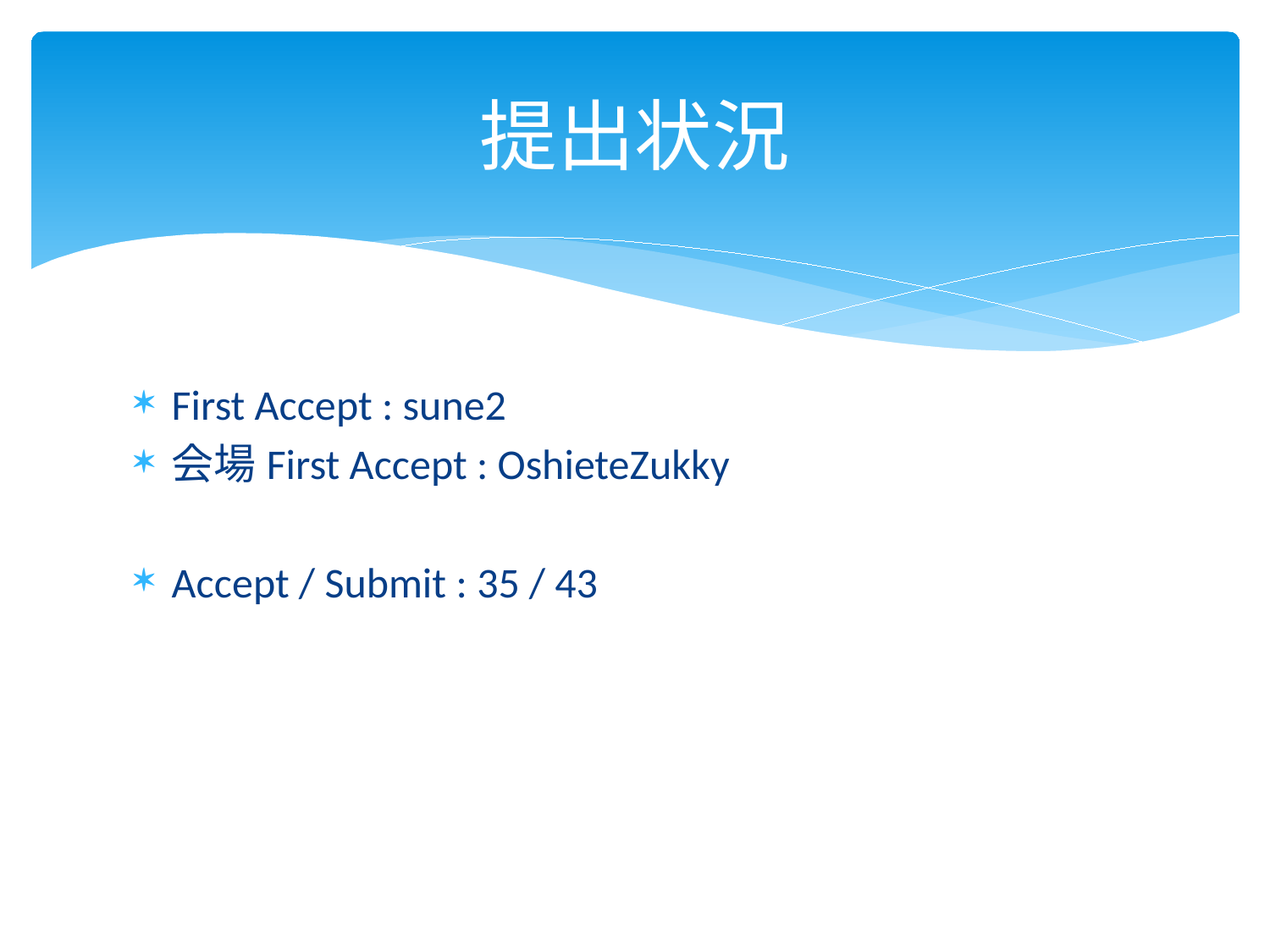

# 提出状況
First Accept : sune2
会場First Accept : OshieteZukky

Accept / Submit : 35 / 43